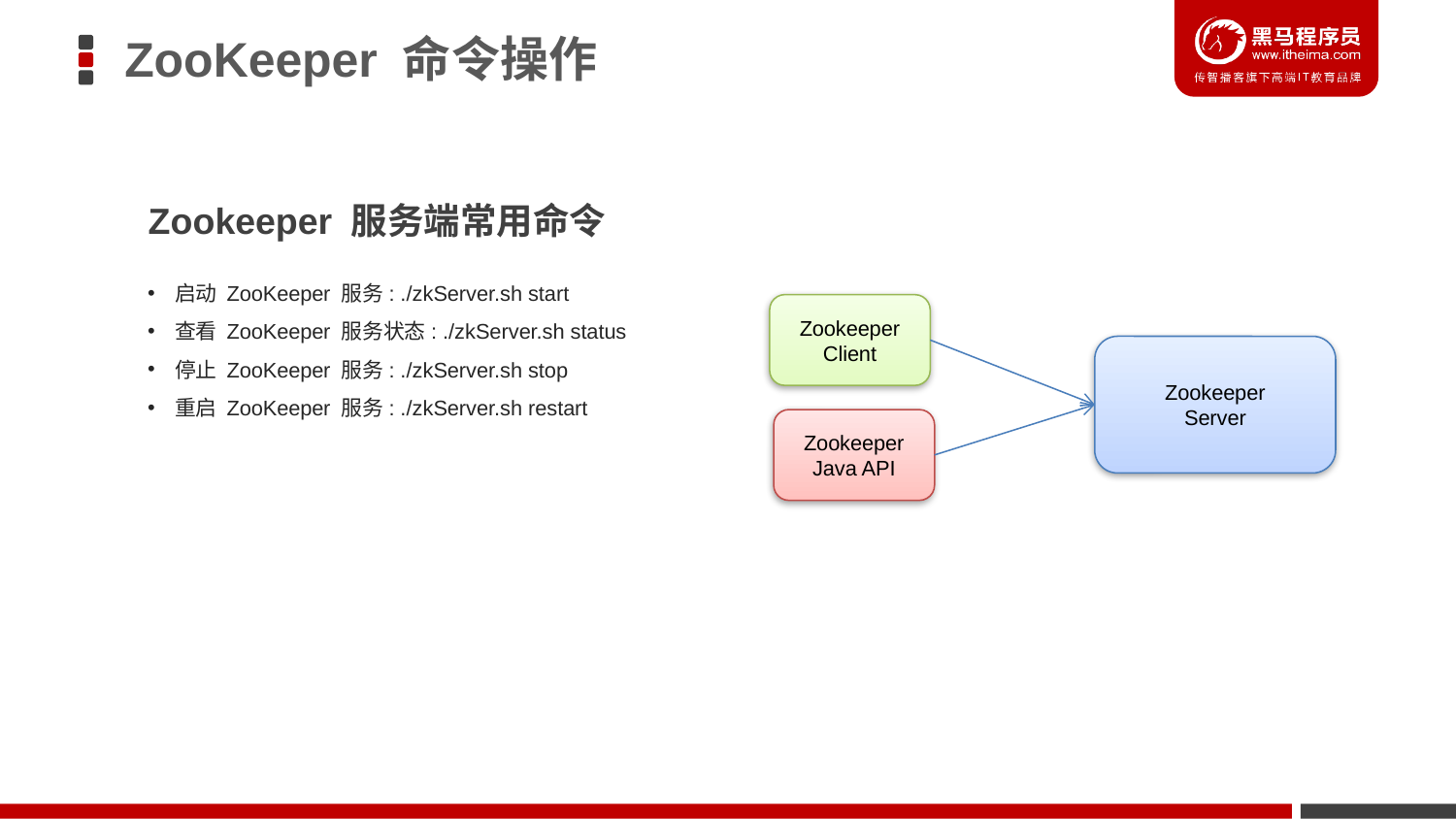

ZooKeeper 命令操作

Zookeeper 服务端常用命令
启动 ZooKeeper 服务: ./zkServer.sh start
查看 ZooKeeper 服务状态: ./zkServer.sh status
停止 ZooKeeper 服务: ./zkServer.sh stop
重启 ZooKeeper 服务: ./zkServer.sh restart

Zookeeper
Client
Zookeeper
Server
Zookeeper
Java API